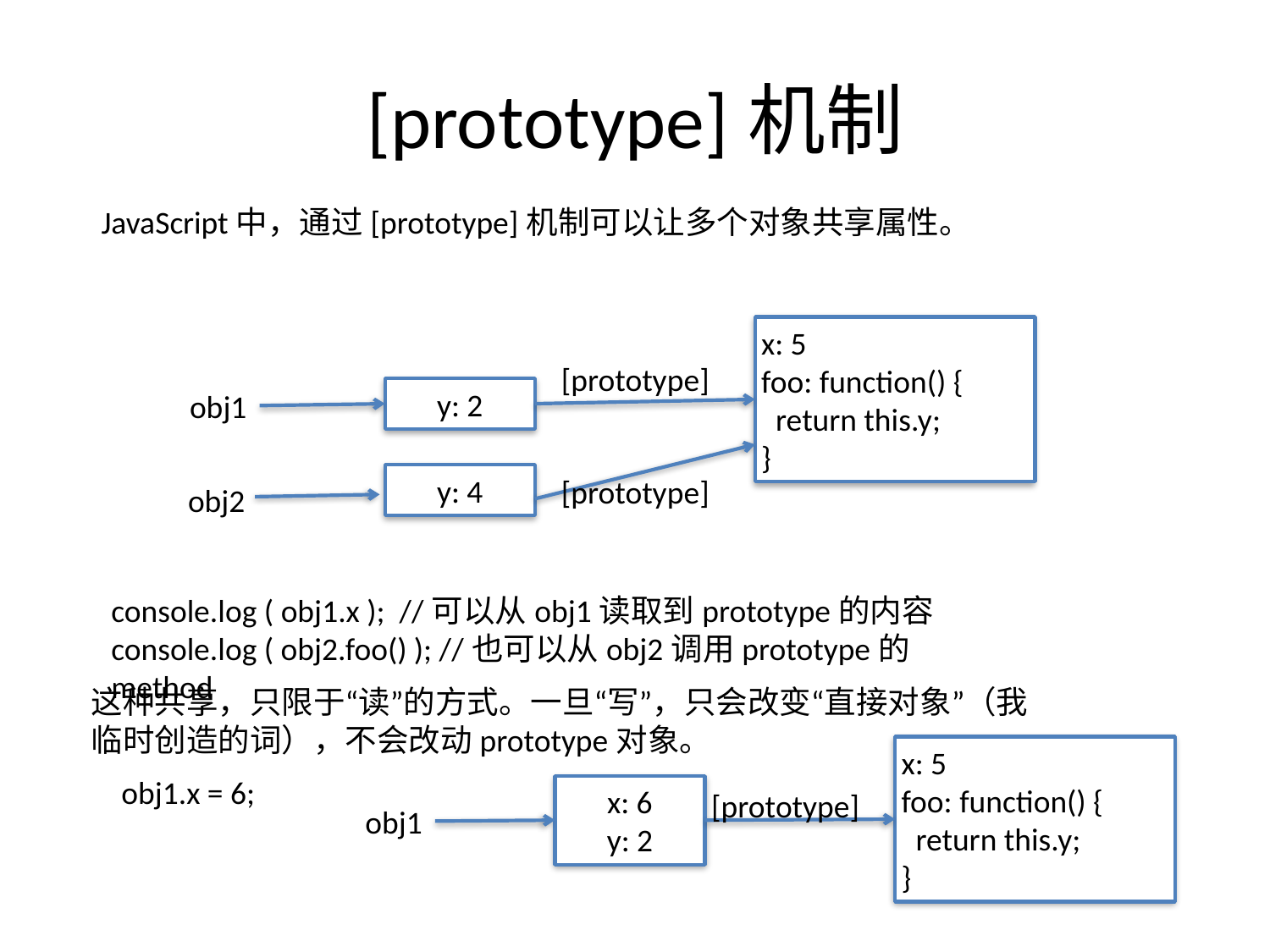

# [prototype]机制
JavaScript中，通过[prototype]机制可以让多个对象共享属性。
x: 5
foo: function() {
  return this.y;
}
[prototype]
y: 2
obj1
y: 4
[prototype]
obj2
console.log ( obj1.x );  //可以从obj1读取到prototype的内容
console.log ( obj2.foo() ); //也可以从obj2调用prototype的method
这种共享，只限于“读”的方式。一旦“写”，只会改变“直接对象”（我临时创造的词），不会改动prototype对象。
x: 5
foo: function() {
  return this.y;
}
obj1.x = 6;
x: 6
y: 2
[prototype]
obj1